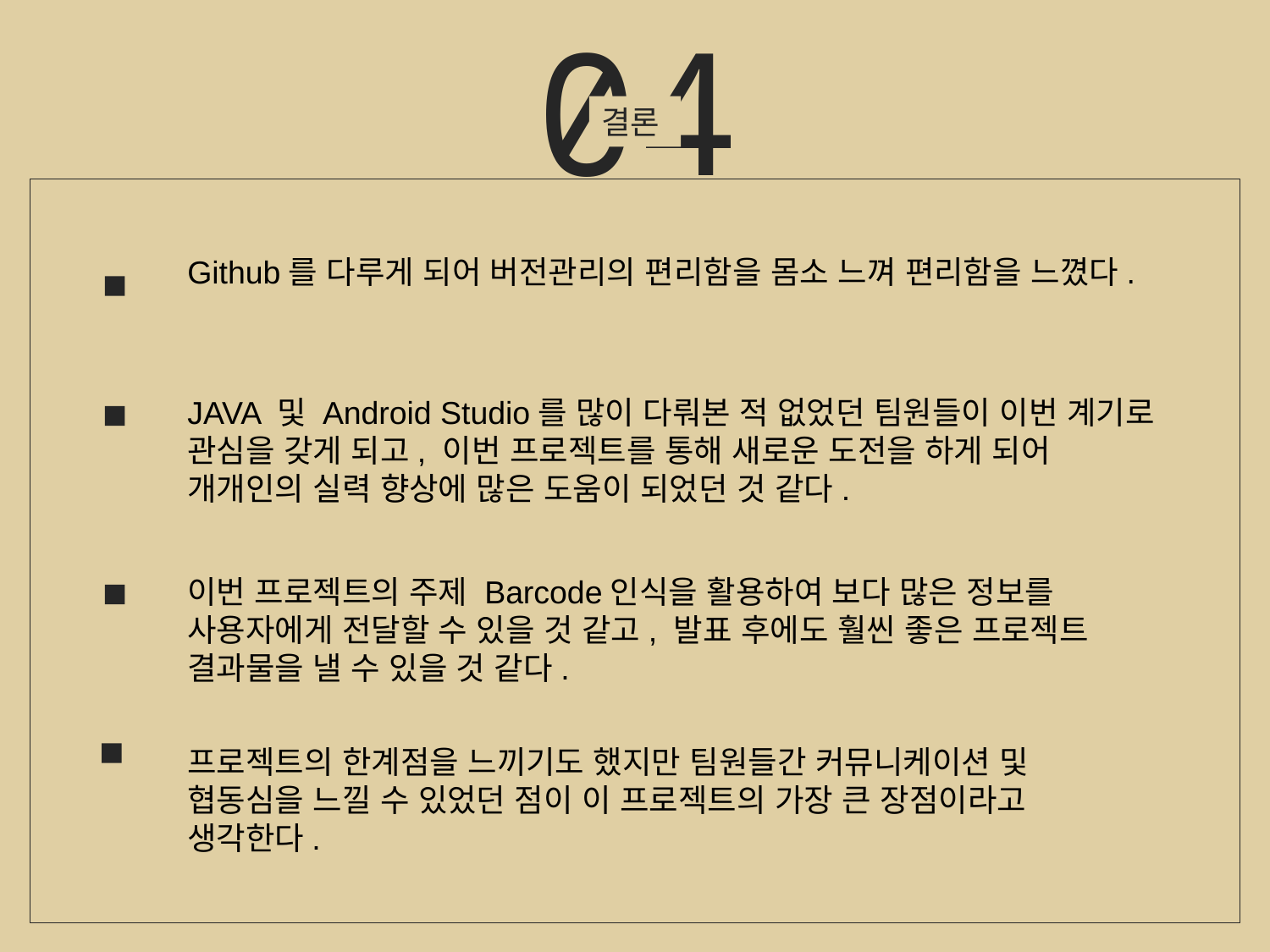

04
결론

Github를 다루게 되어 버전관리의 편리함을 몸소 느껴 편리함을 느꼈다.

JAVA 및 Android Studio를 많이 다뤄본 적 없었던 팀원들이 이번 계기로 관심을 갖게 되고, 이번 프로젝트를 통해 새로운 도전을 하게 되어 개개인의 실력 향상에 많은 도움이 되었던 것 같다.

이번 프로젝트의 주제 Barcode인식을 활용하여 보다 많은 정보를 사용자에게 전달할 수 있을 것 같고, 발표 후에도 훨씬 좋은 프로젝트 결과물을 낼 수 있을 것 같다.

프로젝트의 한계점을 느끼기도 했지만 팀원들간 커뮤니케이션 및 협동심을 느낄 수 있었던 점이 이 프로젝트의 가장 큰 장점이라고 생각한다.